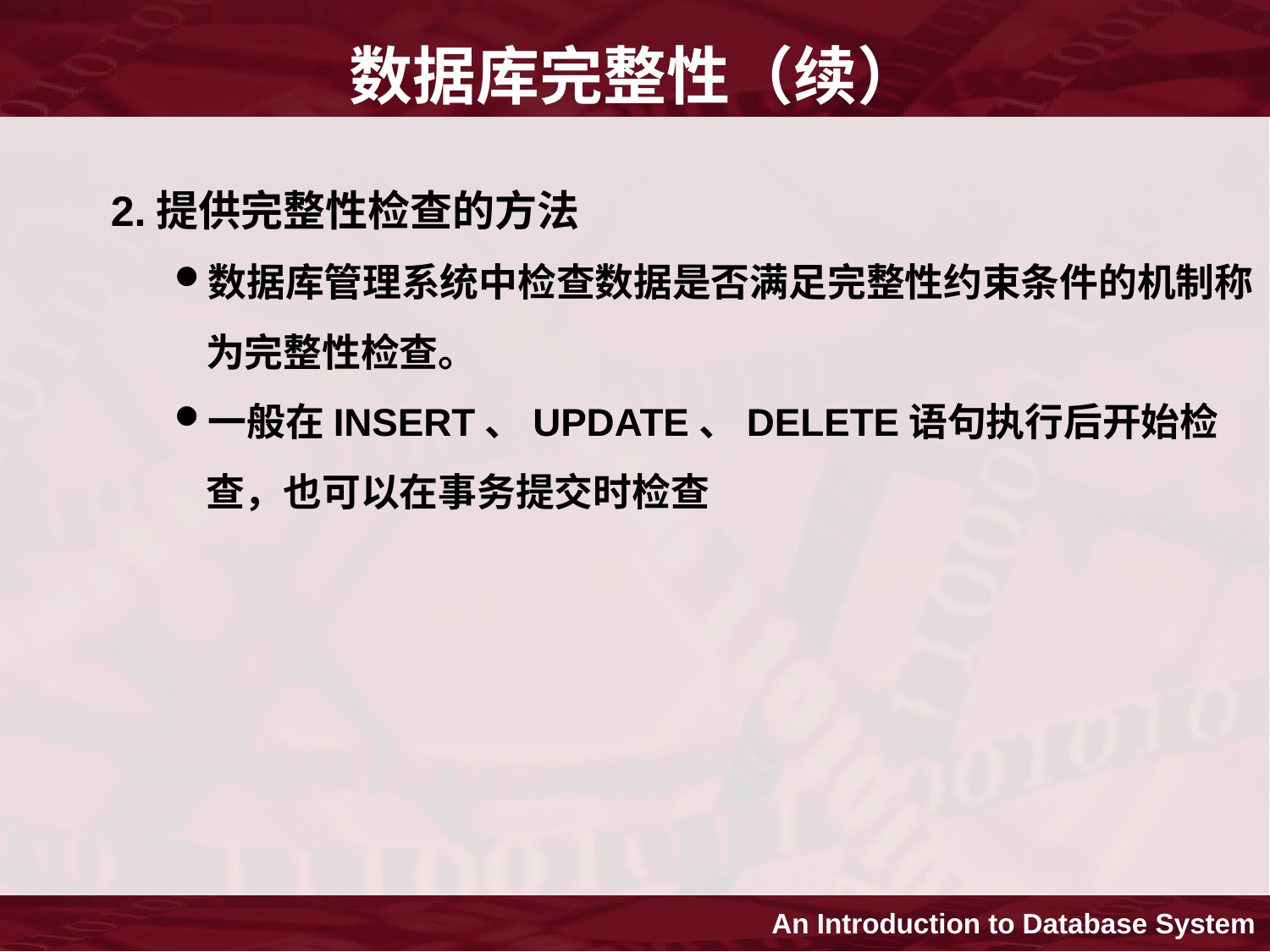

数据库完整性（续）
2.提供完整性检查的方法
数据库管理系统中检查数据是否满足完整性约束条件的机制称为完整性检查。
一般在INSERT、UPDATE、DELETE语句执行后开始检查，也可以在事务提交时检查